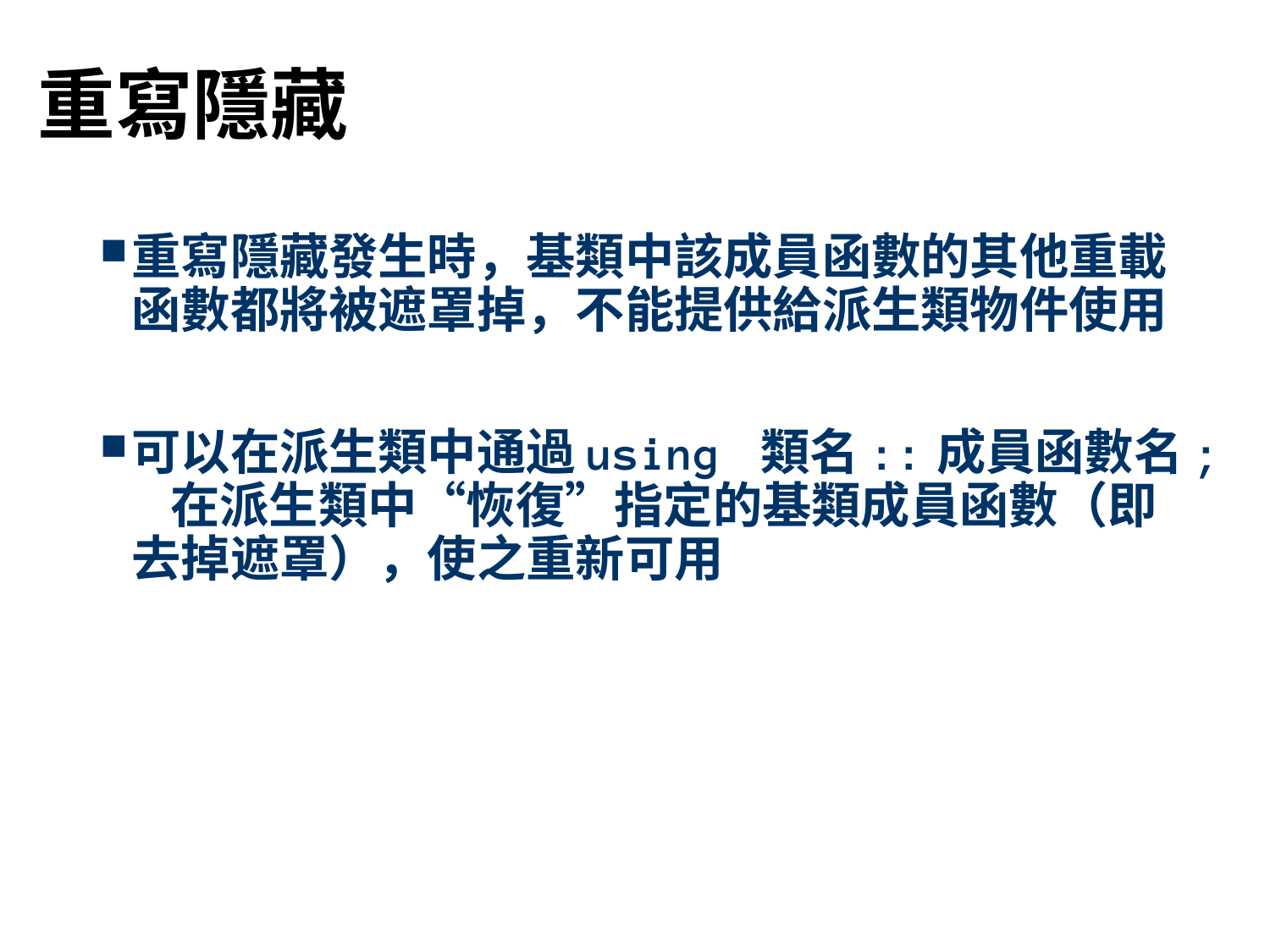

# 重寫隱藏
重寫隱藏發生時，基類中該成員函數的其他重載函數都將被遮罩掉，不能提供給派生類物件使用

可以在派生類中通過using 類名::成員函數名; 在派生類中“恢復”指定的基類成員函數（即去掉遮罩），使之重新可用